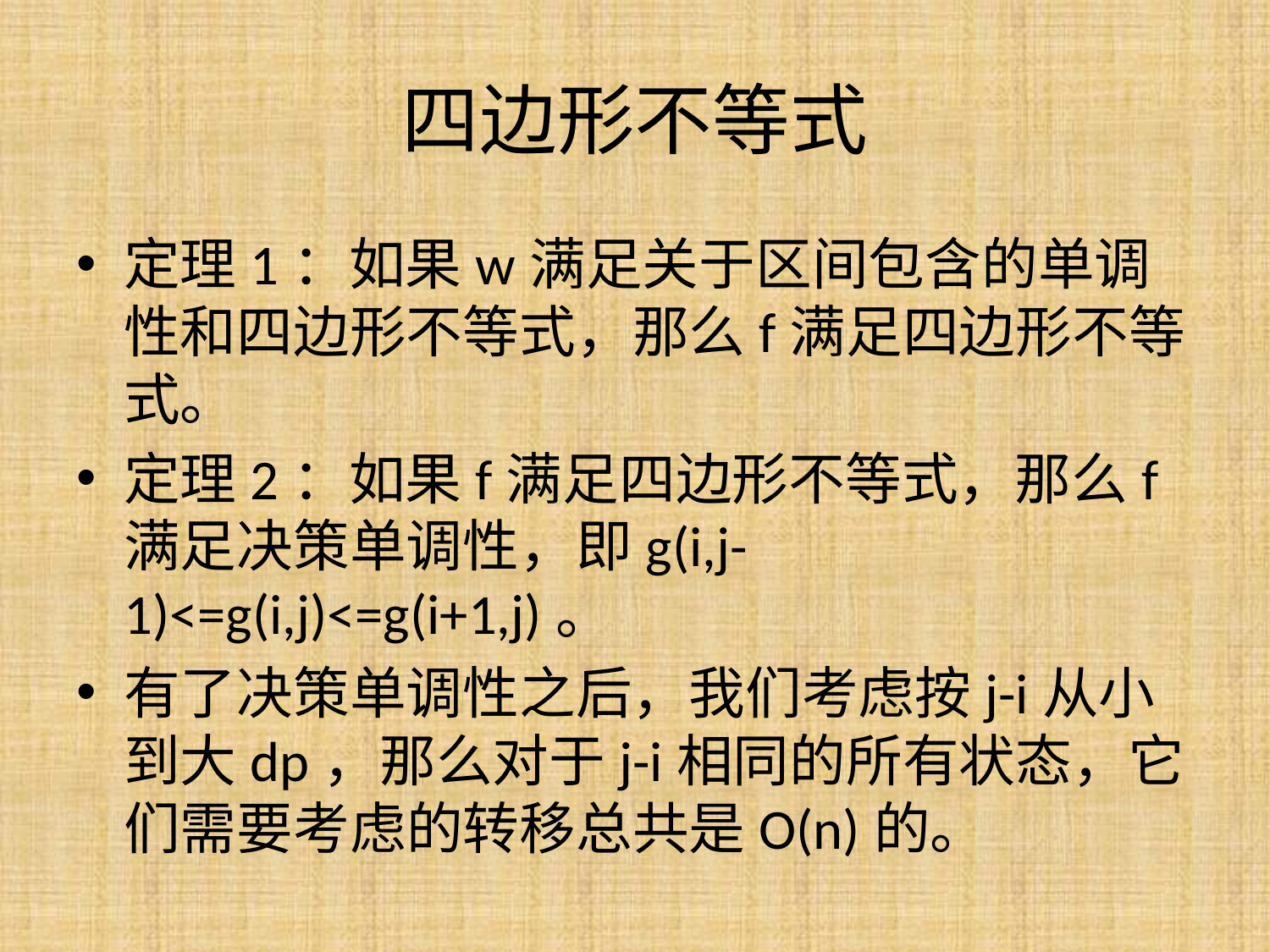

# 四边形不等式
定理1：如果w满足关于区间包含的单调性和四边形不等式，那么f满足四边形不等式。
定理2：如果f满足四边形不等式，那么f满足决策单调性，即g(i,j-1)<=g(i,j)<=g(i+1,j)。
有了决策单调性之后，我们考虑按j-i从小到大dp，那么对于j-i相同的所有状态，它们需要考虑的转移总共是O(n)的。